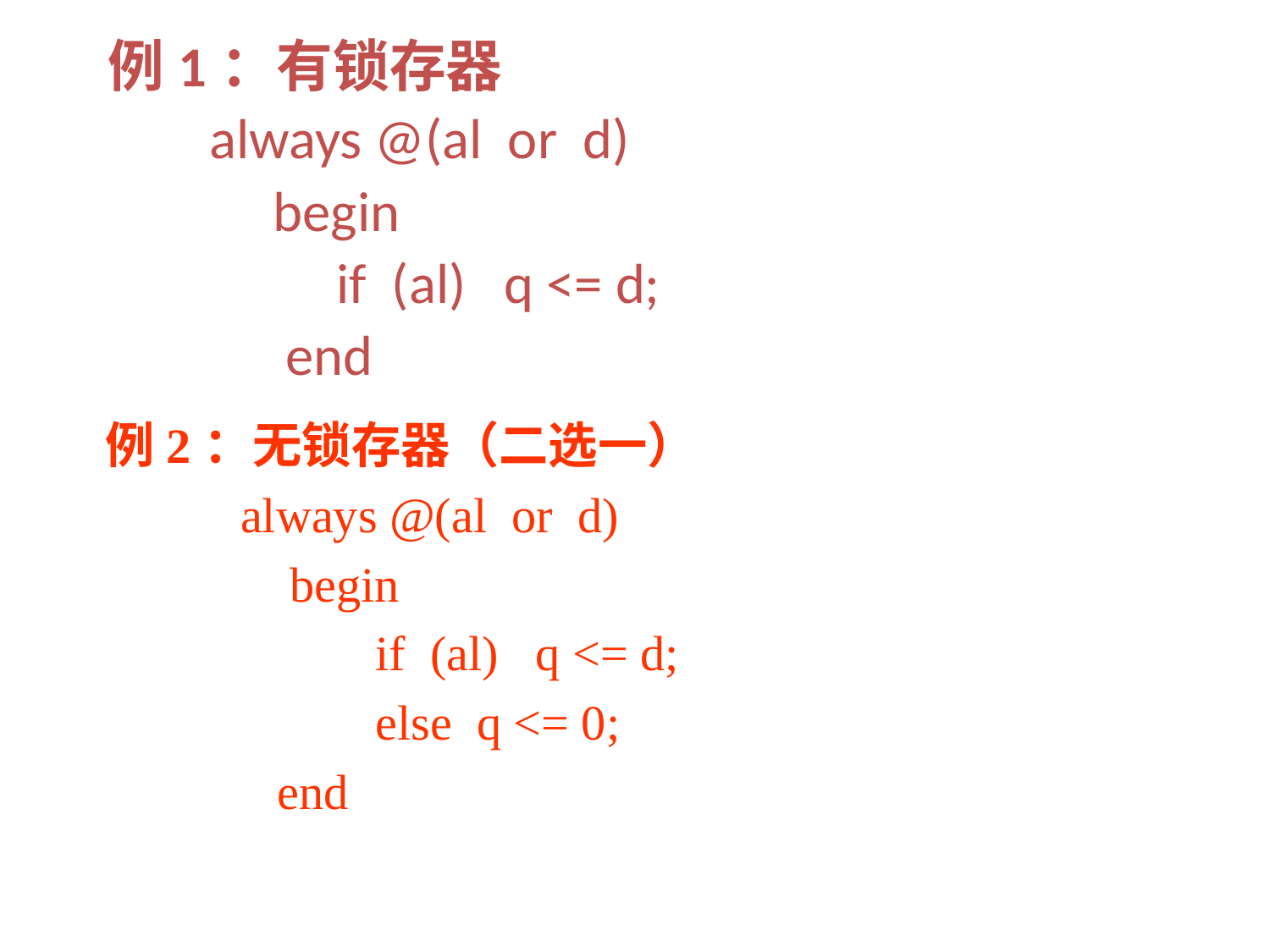

例1：有锁存器
        always @(al  or  d)
             begin
                  if  (al)   q <= d;
              end
例2：无锁存器（二选一）
           always @(al  or  d)
               begin
                      if  (al)   q <= d;
                      else  q <= 0;
              end